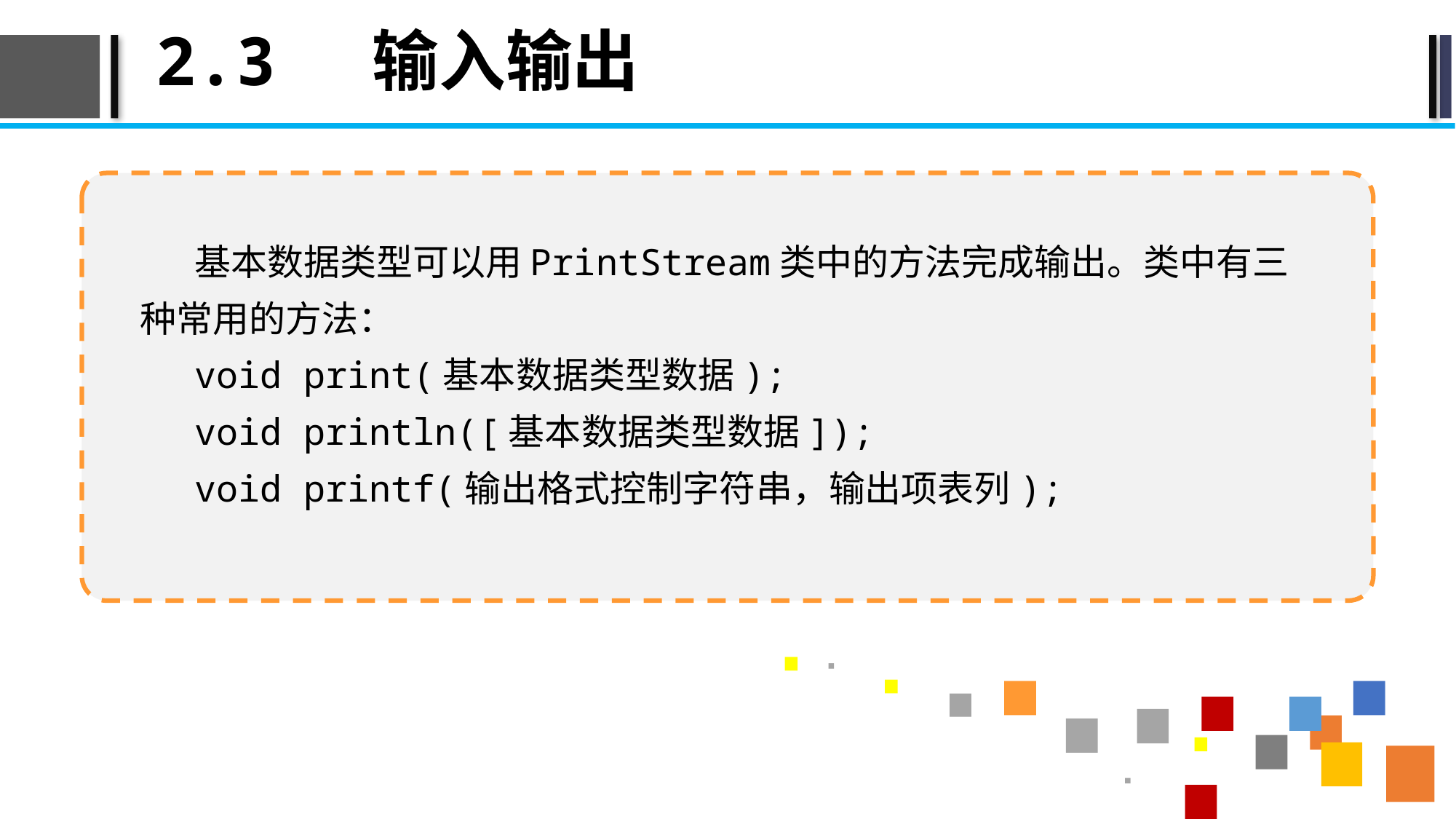

# 2.3  输入输出

基本数据类型可以用PrintStream类中的方法完成输出。类中有三种常用的方法：
void print(基本数据类型数据);
void println([基本数据类型数据]);
void printf(输出格式控制字符串，输出项表列);